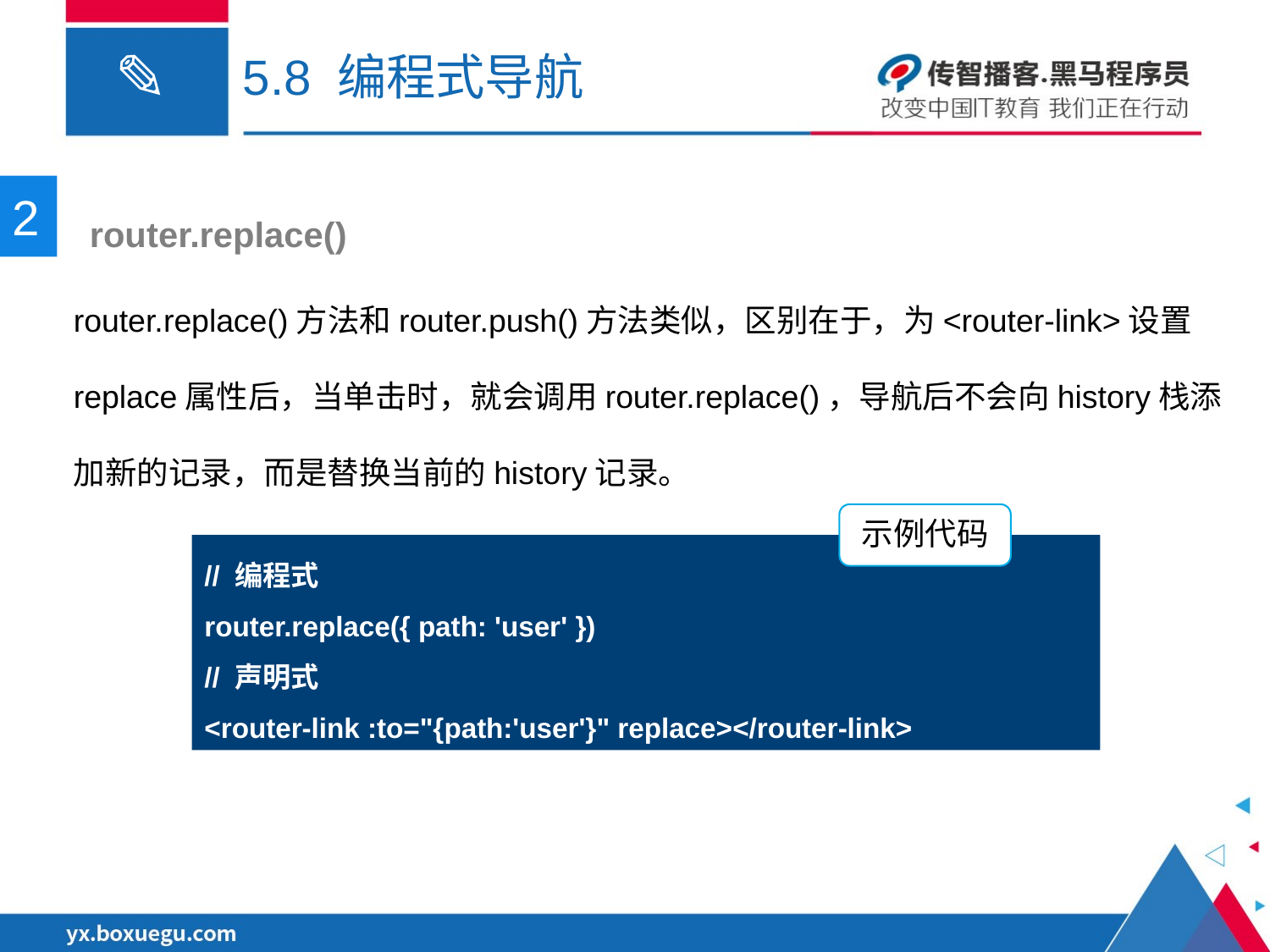

# 5.8 编程式导航

2
  router.replace()
router.replace()方法和router.push()方法类似，区别在于，为<router-link>设置replace属性后，当单击时，就会调用router.replace()，导航后不会向history栈添加新的记录，而是替换当前的history记录。
示例代码
// 编程式
router.replace({ path: 'user' })
// 声明式
<router-link :to="{path:'user'}" replace></router-link>